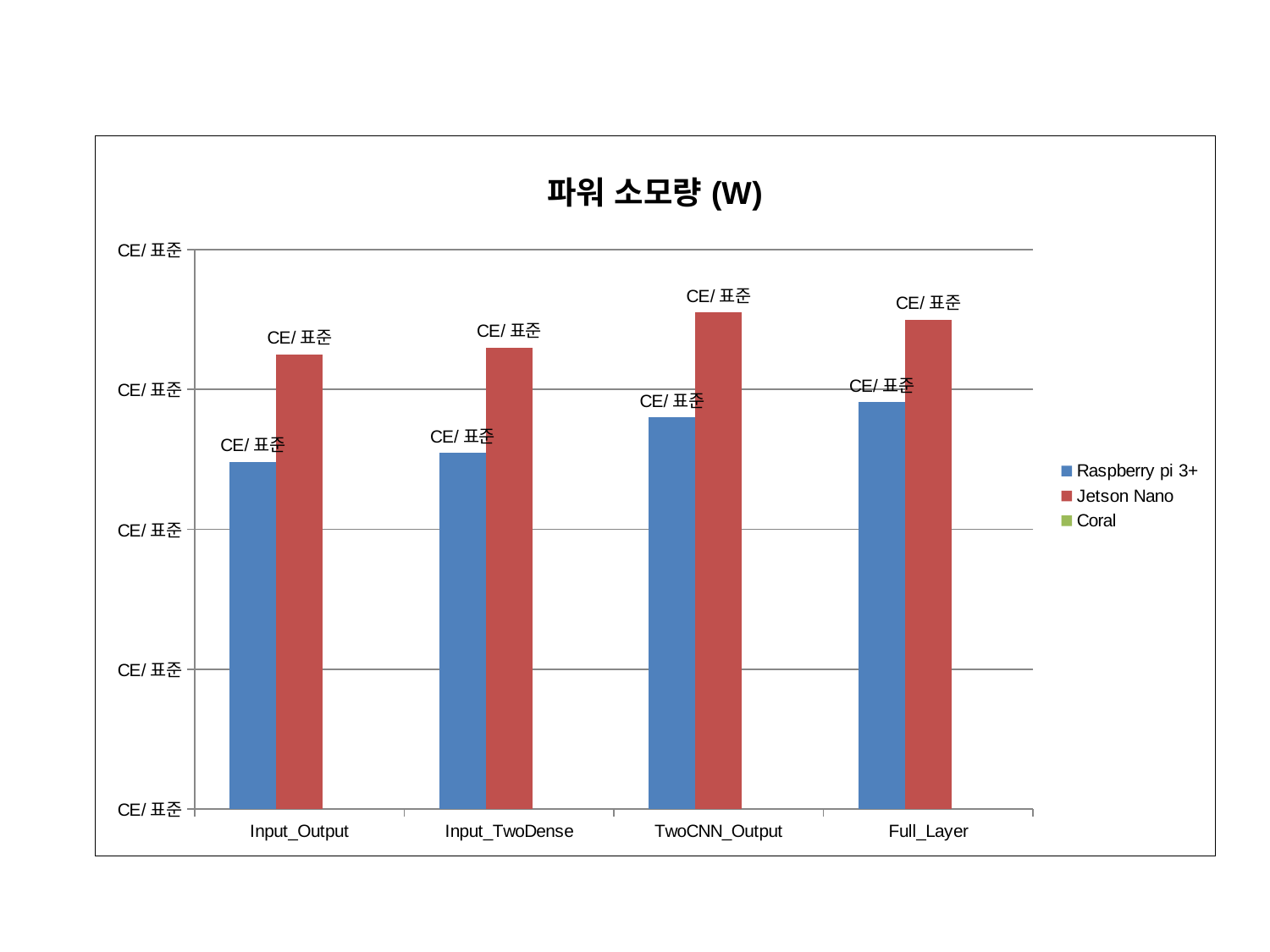

### Chart: 파워 소모량(W)

| Category | Raspberry pi 3+ | Jetson Nano | Coral |
|---|---|---|---|
| Input_Output | 4.966 | 6.5 | None |
| Input_TwoDense | 5.093 | 6.6 | None |
| TwoCNN_Output | 5.599 | 7.1 | None |
| Full_Layer | 5.817 | 7.0 | None |